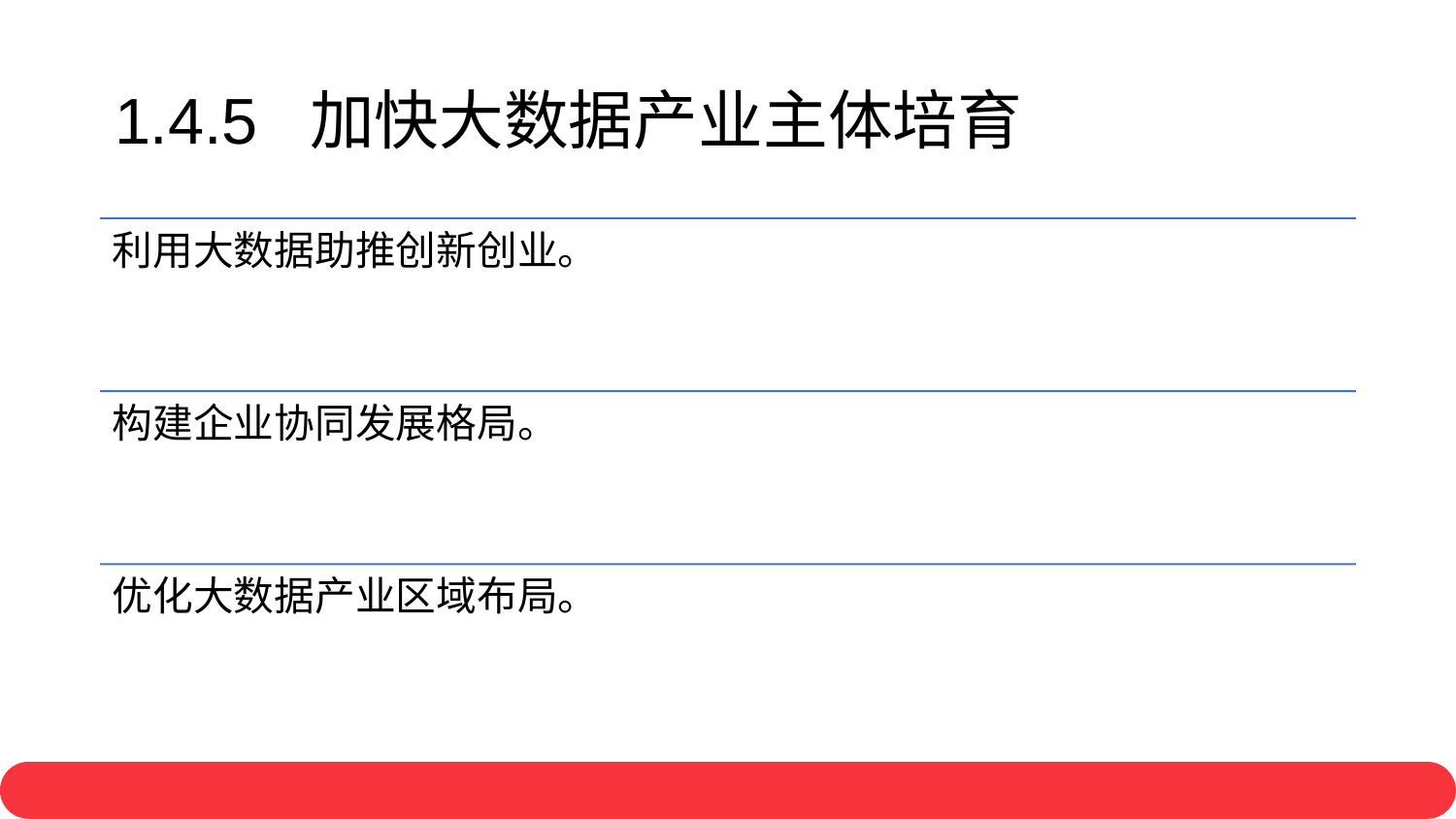

# 1.4.5  加快大数据产业主体培育
利用大数据助推创新创业。
构建企业协同发展格局。
优化大数据产业区域布局。